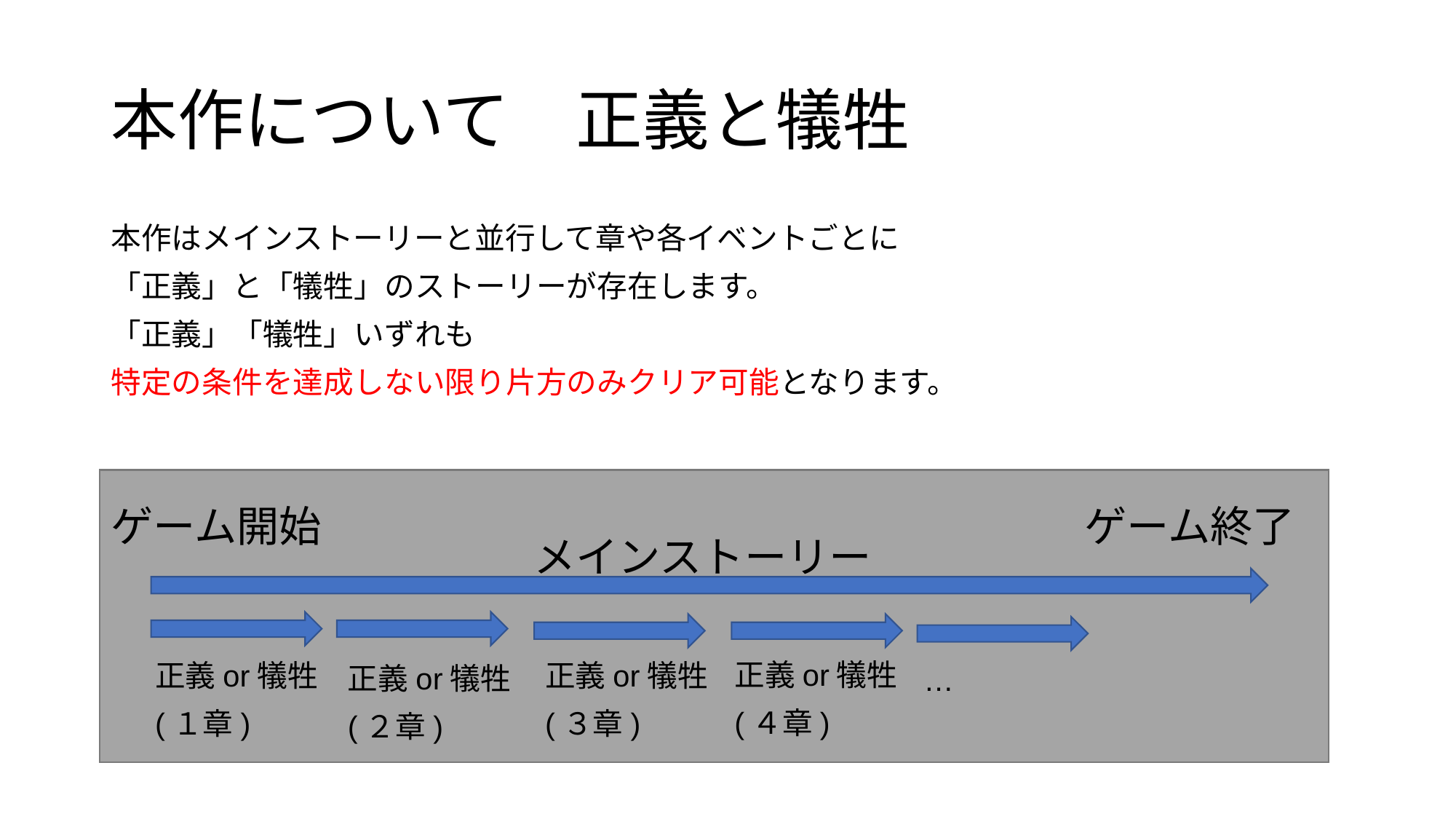

# 本作について　正義と犠牲
本作はメインストーリーと並行して章や各イベントごとに
「正義」と「犠牲」のストーリーが存在します。
「正義」「犠牲」いずれも
特定の条件を達成しない限り片方のみクリア可能となります。

ゲーム開始　　　　　　　　　　　　　　　　　　ゲーム終了
メインストーリー

正義or犠牲
(４章)
正義or犠牲
(３章)
正義or犠牲
(１章)
正義or犠牲
(２章)
…